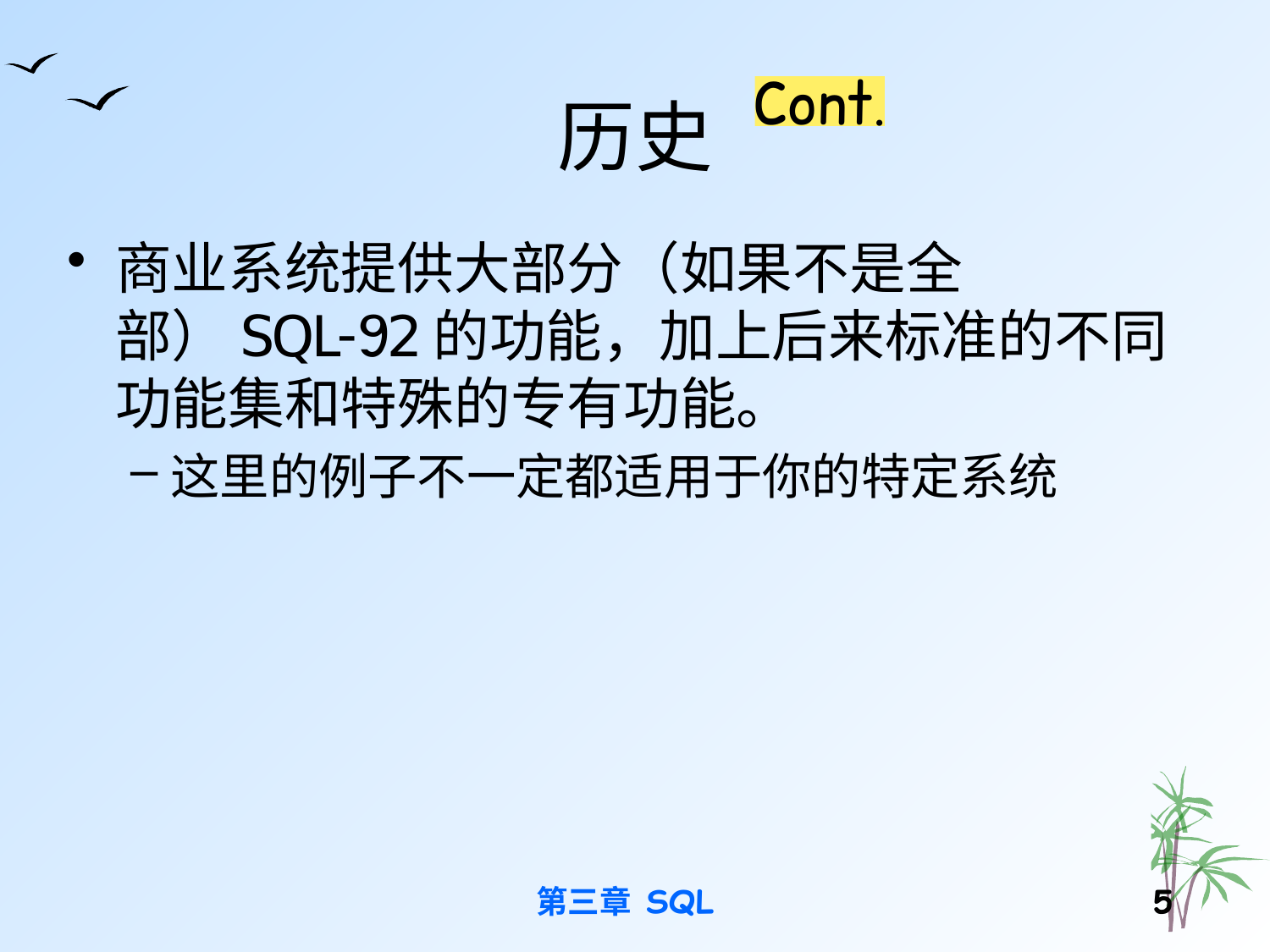

# 历史
Cont.
商业系统提供大部分（如果不是全部）SQL-92的功能，加上后来标准的不同功能集和特殊的专有功能。
这里的例子不一定都适用于你的特定系统
第三章 SQL
5